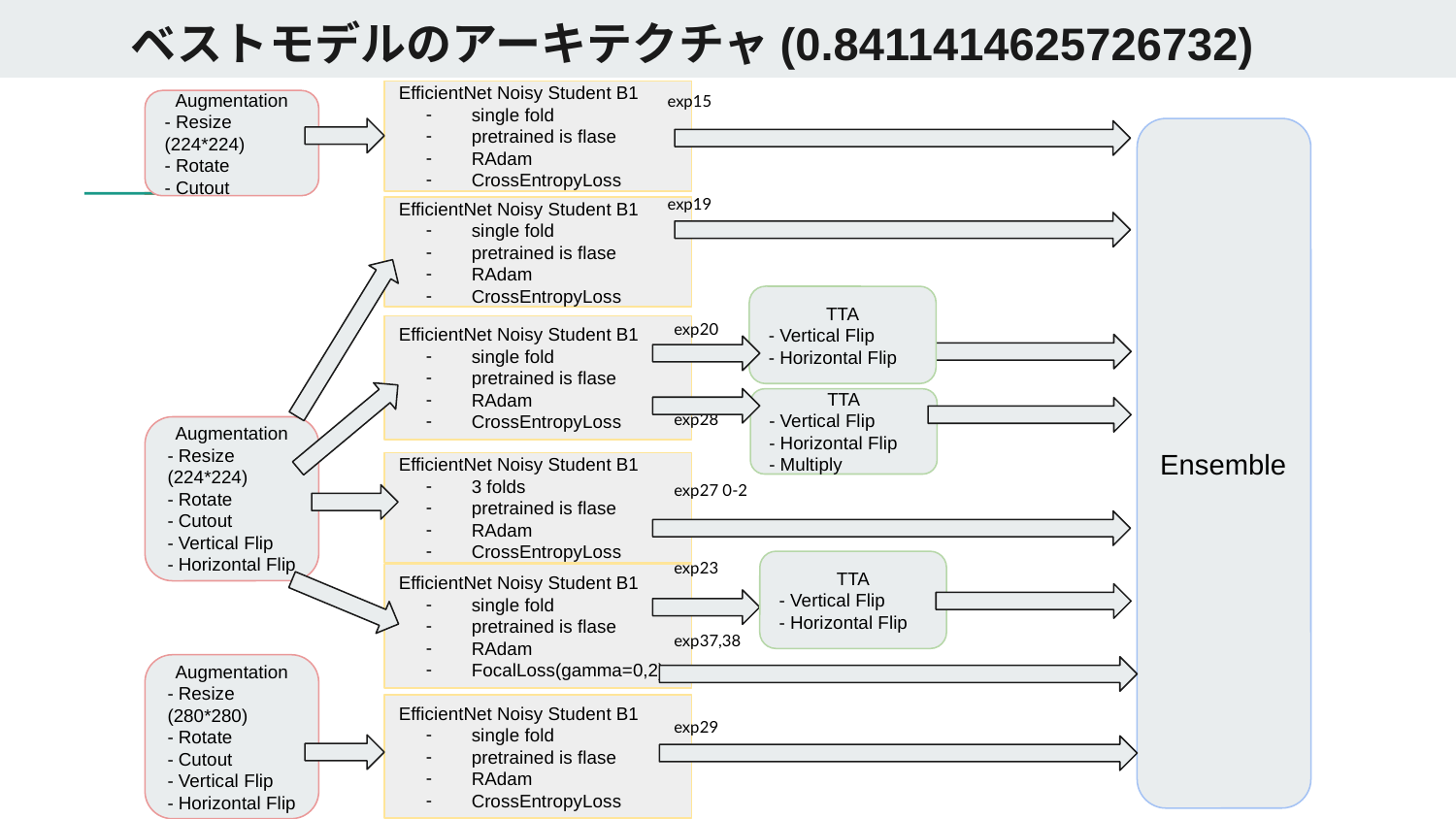

# ベストモデルのアーキテクチャ(0.8411414625726732)
EfficientNet Noisy Student B1
single fold
pretrained is flase
RAdam
CrossEntropyLoss
exp15
Augmentation
- Resize
(224*224)
- Rotate
- Cutout
Ensemble

exp19
EfficientNet Noisy Student B1
single fold
pretrained is flase
RAdam
CrossEntropyLoss

TTA
- Vertical Flip
- Horizontal Flip
exp20
EfficientNet Noisy Student B1
single fold
pretrained is flase
RAdam
CrossEntropyLoss

TTA
- Vertical Flip
- Horizontal Flip
- Multiply

exp28

Augmentation
- Resize
(224*224)
- Rotate
- Cutout
- Vertical Flip
- Horizontal Flip
EfficientNet Noisy Student B1
3 folds
pretrained is flase
RAdam
CrossEntropyLoss
exp27 0-2

exp23
TTA
- Vertical Flip
- Horizontal Flip
EfficientNet Noisy Student B1
single fold
pretrained is flase
RAdam
FocalLoss(gamma=0,2)

exp37,38
Augmentation
- Resize
(280*280)
- Rotate
- Cutout
- Vertical Flip
- Horizontal Flip

EfficientNet Noisy Student B1
single fold
pretrained is flase
RAdam
CrossEntropyLoss
exp29